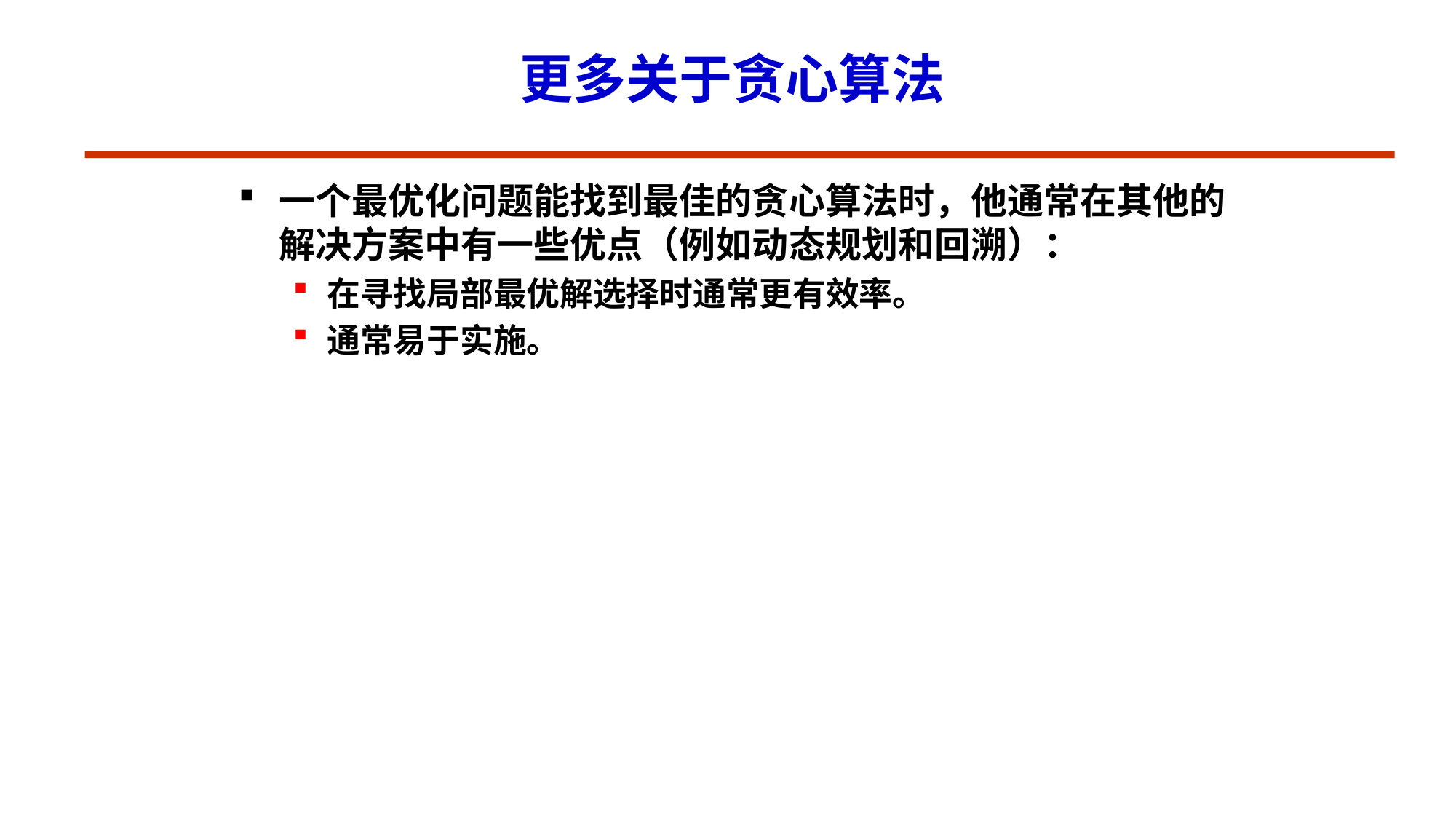

# 更多关于贪心算法
一个最优化问题能找到最佳的贪心算法时，他通常在其他的解决方案中有一些优点（例如动态规划和回溯）：
在寻找局部最优解选择时通常更有效率。
通常易于实施。